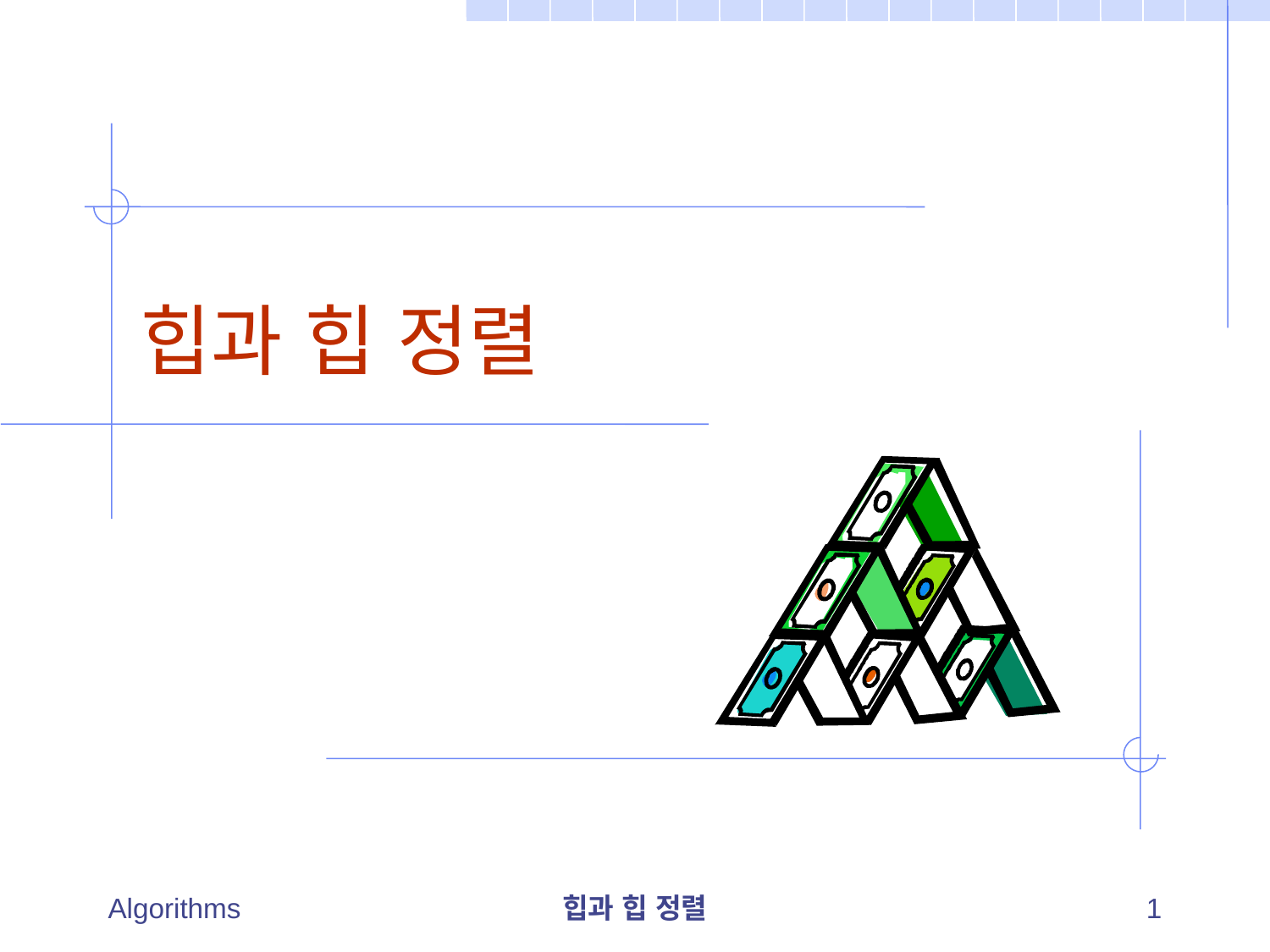

# 힙과 힙 정렬

Algorithms
힙과 힙 정렬
1